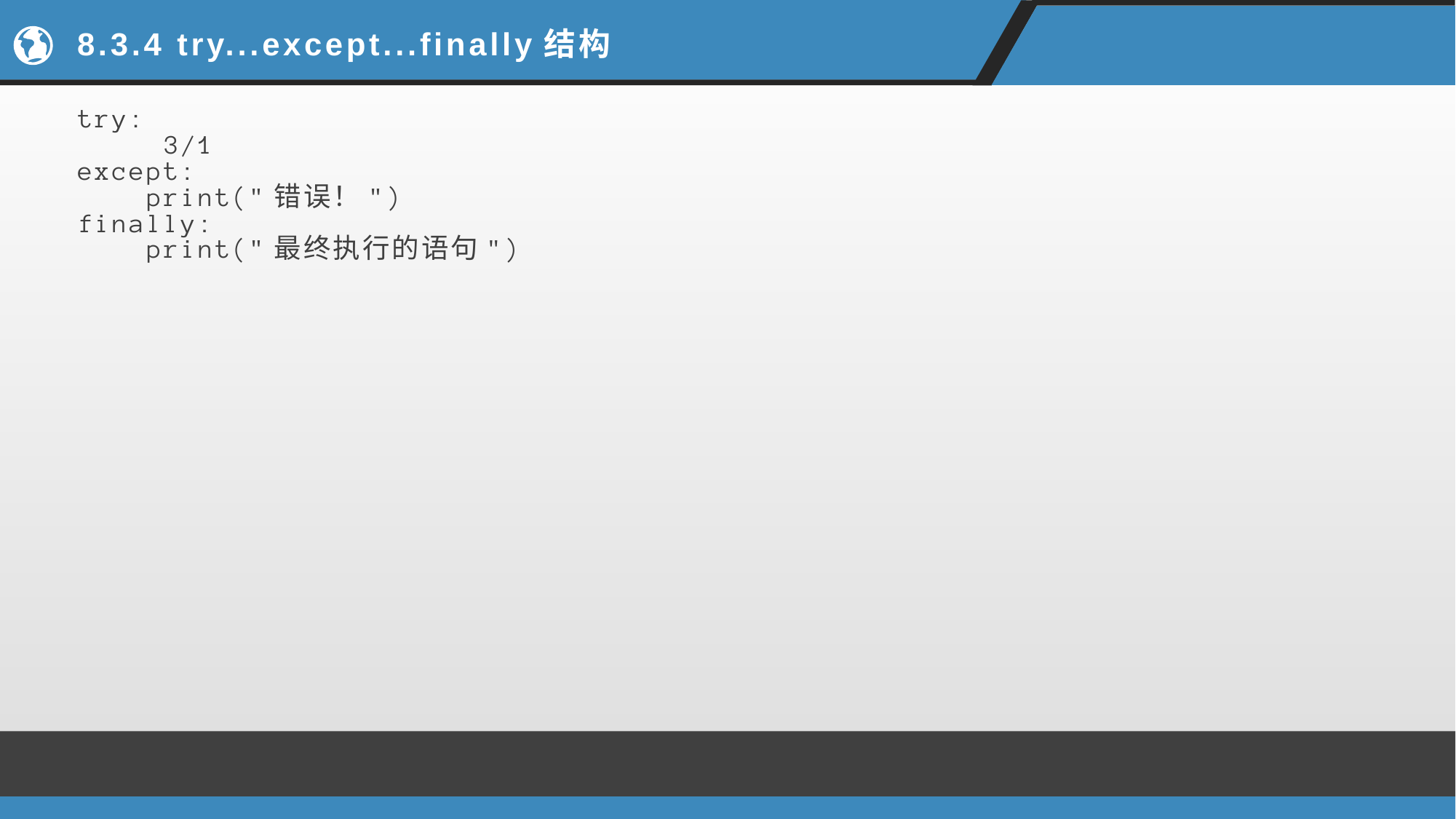

# 8.3.4 try...except...finally结构

try:
     3/1
except:
    print("错误！")
finally:
    print("最终执行的语句")